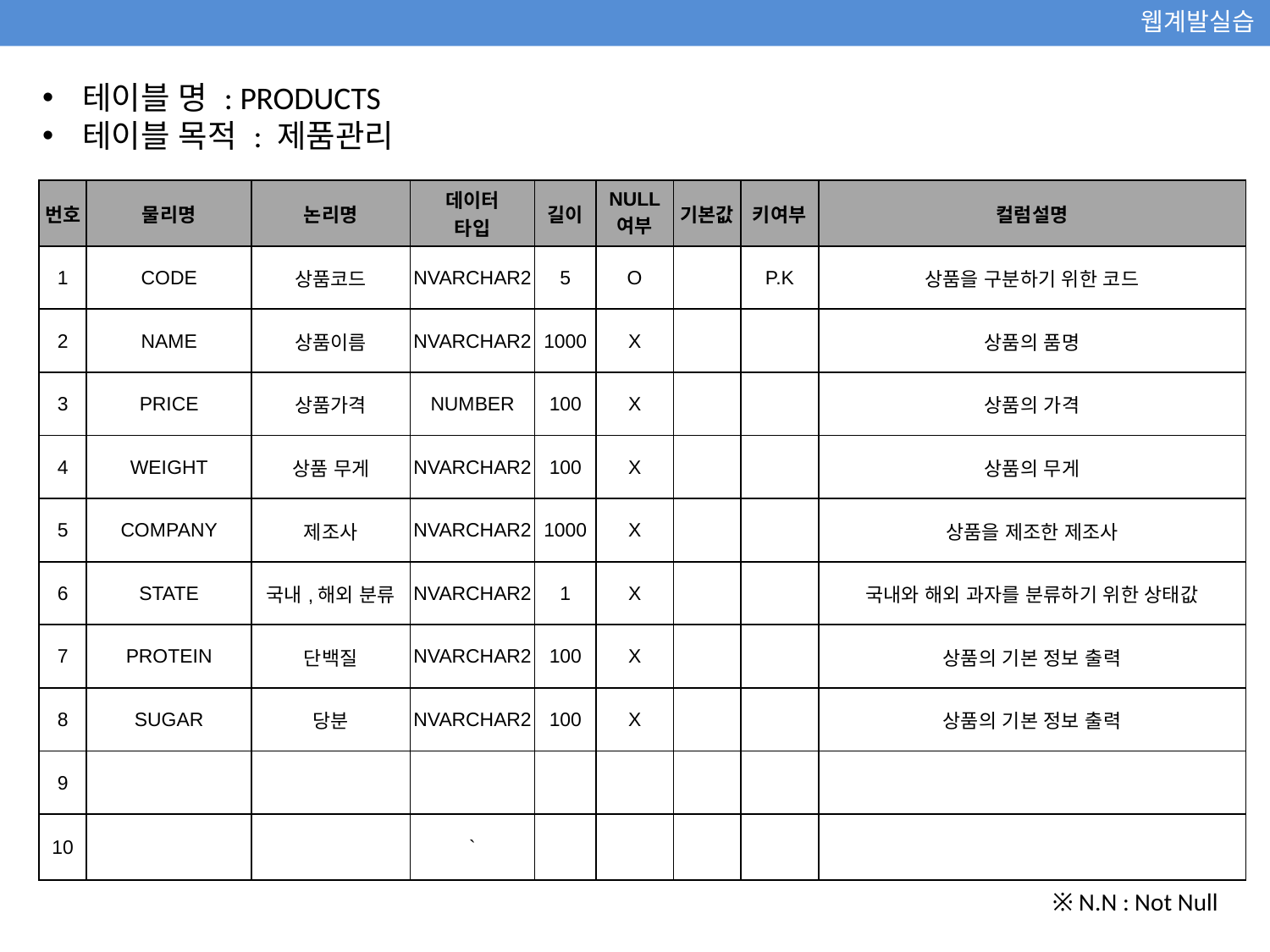

웹계발실습
테이블 명 : PRODUCTS
테이블 목적 : 제품관리
| 번호 | 물리명 | 논리명 | 데이터 타입 | 길이 | NULL 여부 | 기본값 | 키여부 | 컬럼설명 |
| --- | --- | --- | --- | --- | --- | --- | --- | --- |
| 1 | CODE | 상품코드 | NVARCHAR2 | 5 | O |  | P.K | 상품을 구분하기 위한 코드 |
| 2 | NAME | 상품이름 | NVARCHAR2 | 1000 | X |  |  | 상품의 품명 |
| 3 | PRICE | 상품가격 | NUMBER | 100 | X |  |  | 상품의 가격 |
| 4 | WEIGHT | 상품 무게 | NVARCHAR2 | 100 | X |  |  | 상품의 무게 |
| 5 | COMPANY | 제조사 | NVARCHAR2 | 1000 | X |  |  | 상품을 제조한 제조사 |
| 6 | STATE | 국내,해외 분류 | NVARCHAR2 | 1 | X |  |  | 국내와 해외 과자를 분류하기 위한 상태값 |
| 7 | PROTEIN | 단백질 | NVARCHAR2 | 100 | X |  |  | 상품의 기본 정보 출력 |
| 8 | SUGAR | 당분 | NVARCHAR2 | 100 | X |  |  | 상품의 기본 정보 출력 |
| 9 |  |  |  |  |  |  |  |  |
| 10 |  |  | ` |  |  |  |  |  |
※ N.N : Not Null